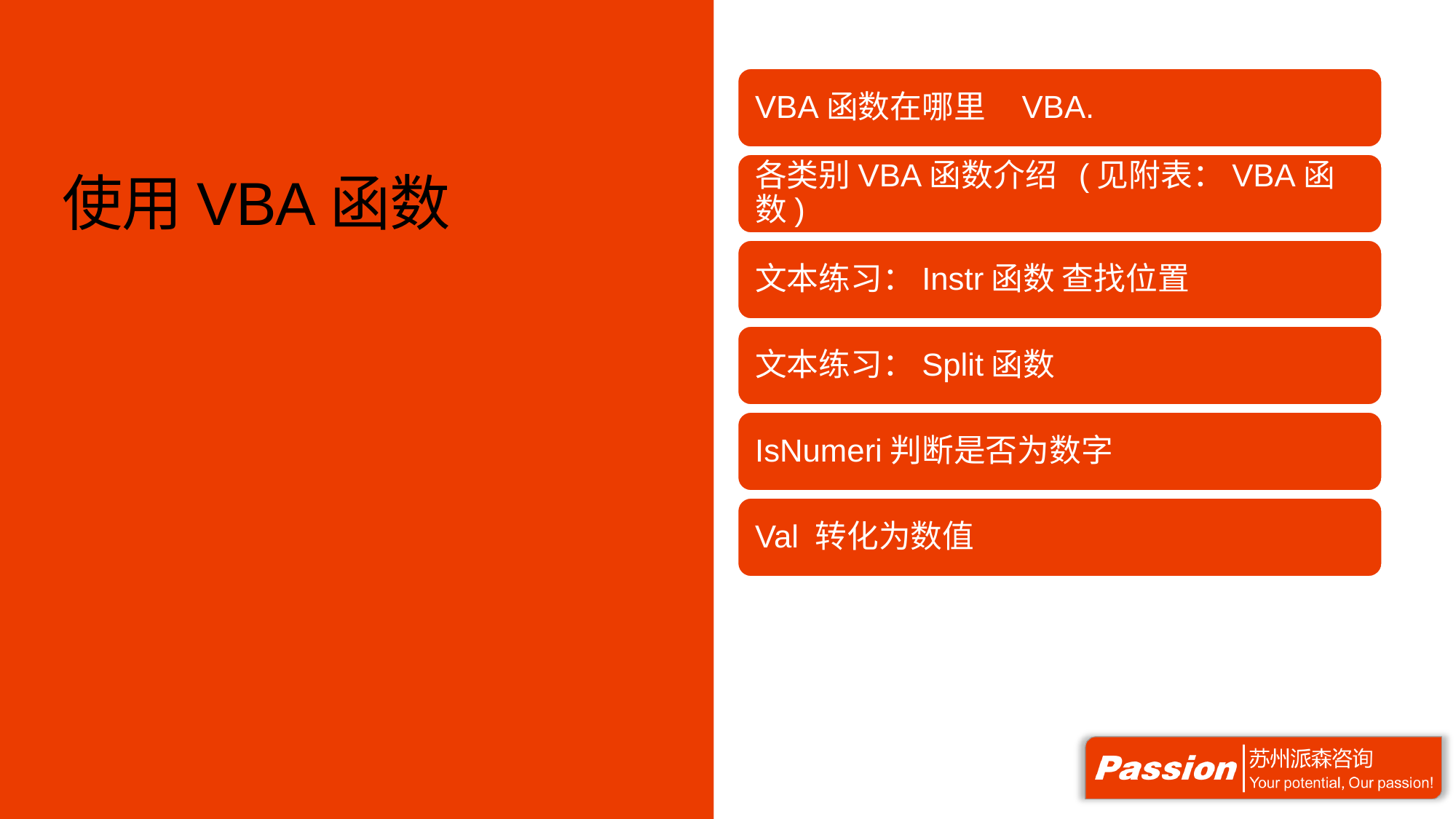

VBA函数在哪里    VBA.
各类别VBA函数介绍  (见附表：VBA函数)
文本练习：Instr函数 查找位置
文本练习：Split函数
IsNumeri判断是否为数字
Val 转化为数值
使用VBA函数